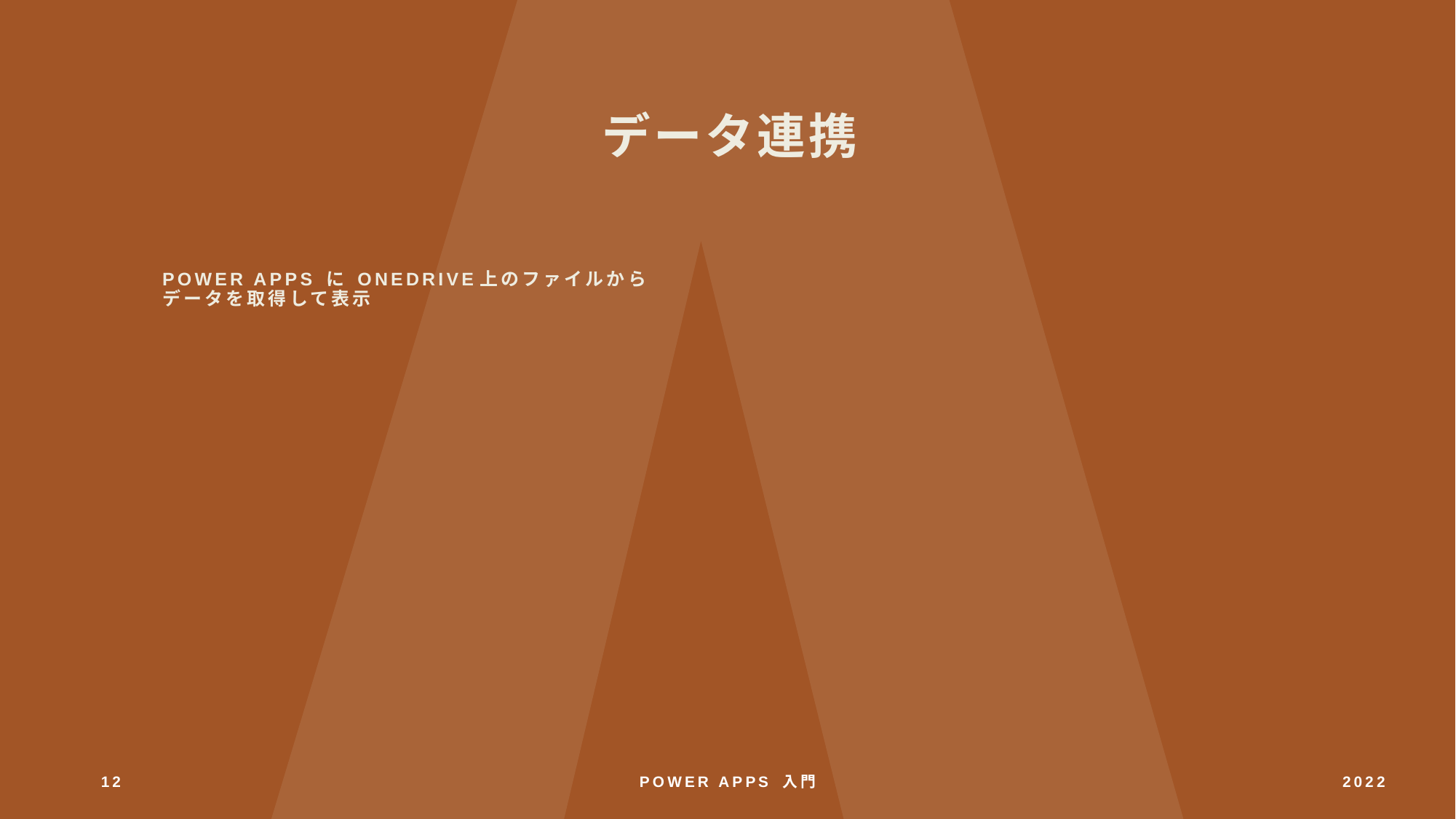

# データ連携

Power Apps に OneDrive上のファイルからデータを取得して表示

12
Power Apps 入門
2022